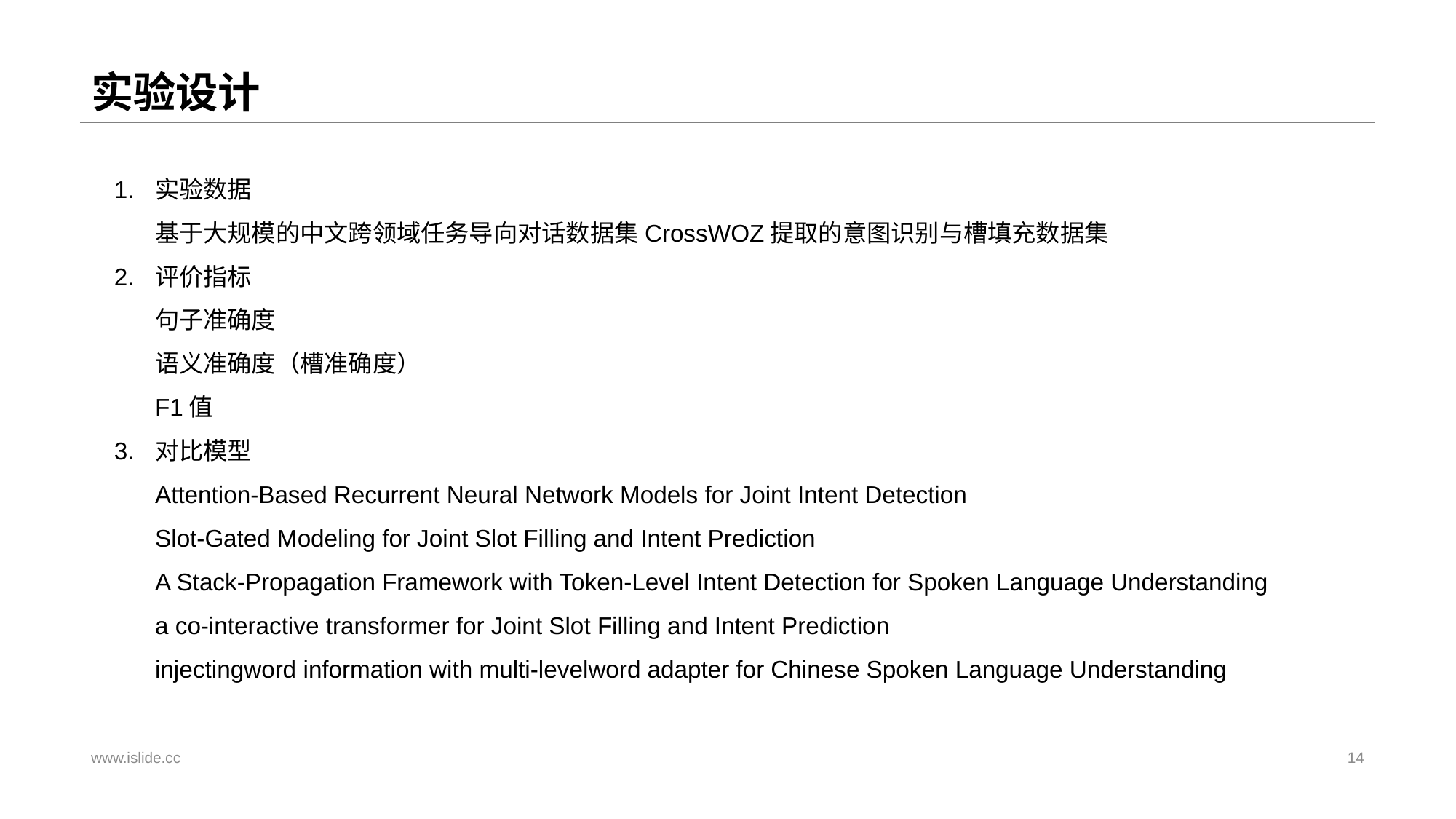

# 实验设计
实验数据
基于大规模的中文跨领域任务导向对话数据集CrossWOZ提取的意图识别与槽填充数据集
评价指标
句子准确度
语义准确度（槽准确度）
F1值
对比模型
Attention-Based Recurrent Neural Network Models for Joint Intent Detection
Slot-Gated Modeling for Joint Slot Filling and Intent Prediction
A Stack-Propagation Framework with Token-Level Intent Detection for Spoken Language Understanding
a co-interactive transformer for Joint Slot Filling and Intent Prediction
injectingword information with multi-levelword adapter for Chinese Spoken Language Understanding
www.islide.cc
14